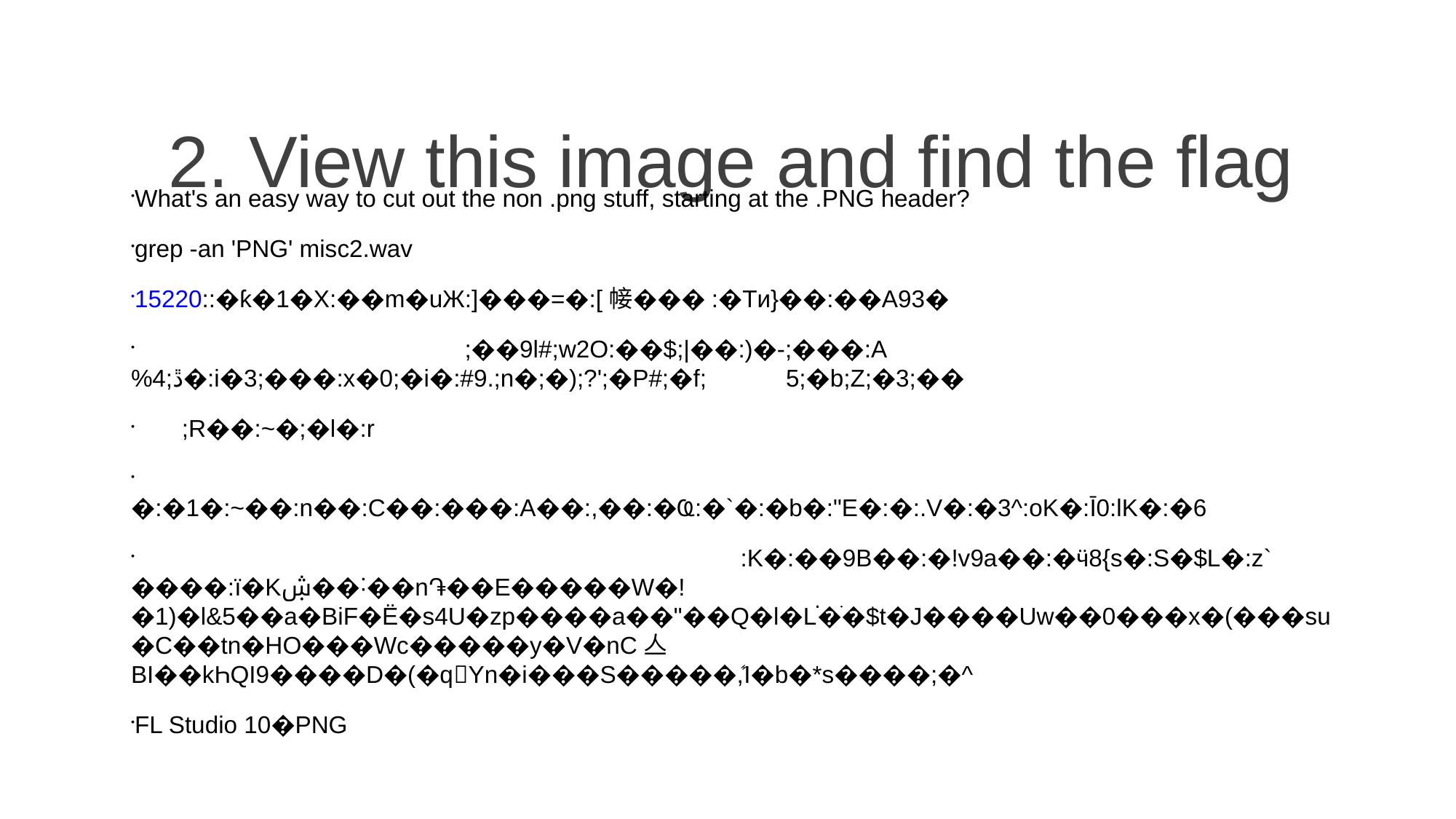

2. View this image and find the flag
What's an easy way to cut out the non .png stuff, starting at the .PNG header?
grep -an 'PNG' misc2.wav
15220::�ƙ�1�X:��m�uЖ:]���=�:[帹���:�Tи}��:��A93�
                                                 ;��9l#;w2O:��$;|��:)�-;���:A%4;ڐ�:i�3;���:x�0;�i�:#9.;n�;�);?';�P#;�f;	5;�b;Z;�3;��
       ;R��:~�;�l�:r
                    �:�1�:~��:n��:C��:���:A��:,��:�Ҩ:�`�:�b�:"E�:�:.V�:�3^:oK�:Ī0:lK�:�6
                                                                                          :K�:��9B��:�!v9a��:�ӵ8{s�:S�$L�:z` ����:ї�Kۺ��˸��n֏��E�����W�!�1)�l&5��a�BiF�Ë�s4U�zp����a��"��Q�l�L�ֺ�$t�J����Uw��0���x�(���su�C��tn�HO���Wc�����y�V�nC亼BI��kҺQI9����D�(�q੺Yn�i���S�����,ܺI�b�*s����;�^
FL Studio 10�PNG